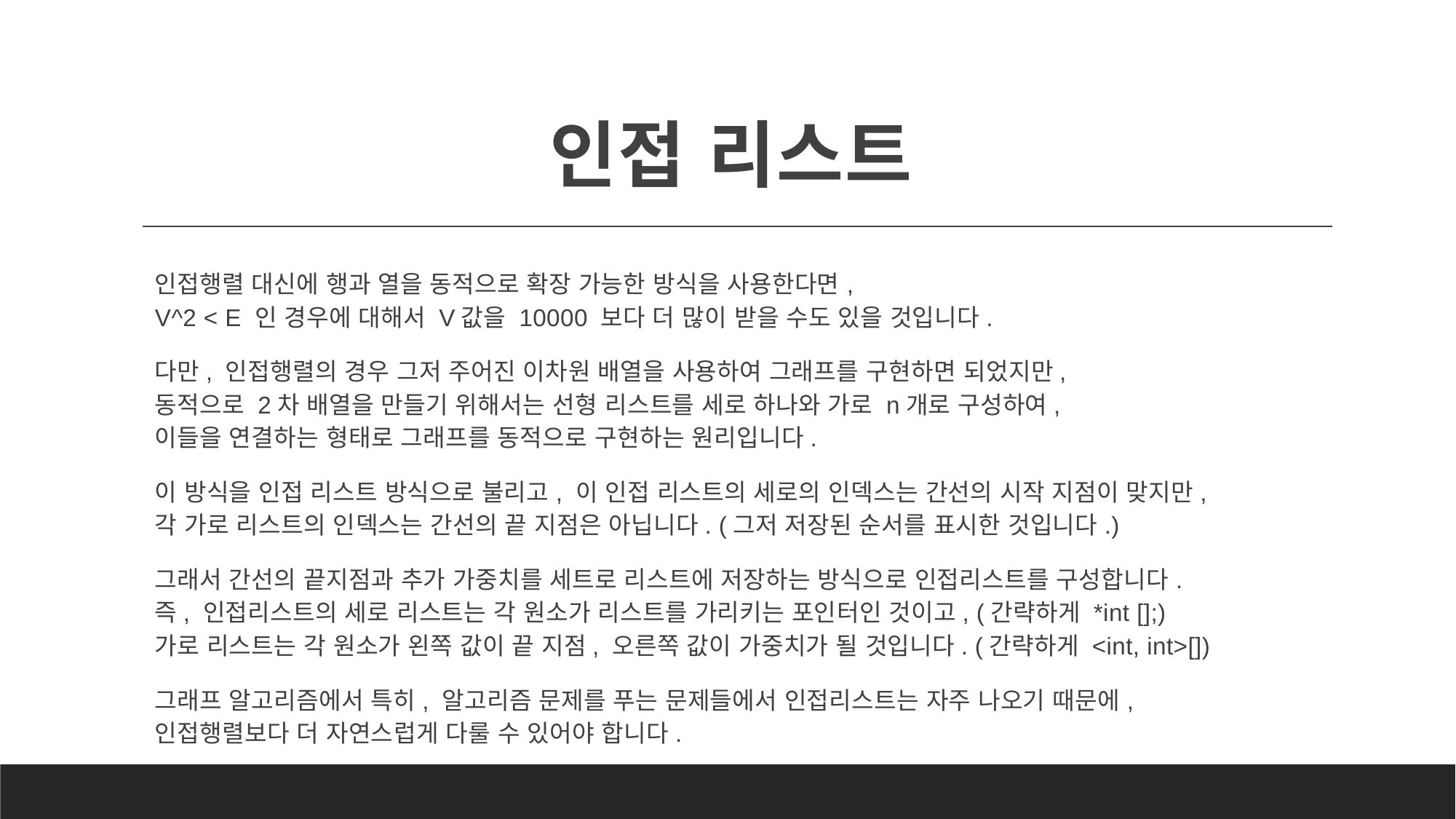

# 인접 리스트
인접행렬 대신에 행과 열을 동적으로 확장 가능한 방식을 사용한다면,
V^2 < E 인 경우에 대해서 V값을 10000 보다 더 많이 받을 수도 있을 것입니다.
다만, 인접행렬의 경우 그저 주어진 이차원 배열을 사용하여 그래프를 구현하면 되었지만,
동적으로 2차 배열을 만들기 위해서는 선형 리스트를 세로 하나와 가로 n개로 구성하여,
이들을 연결하는 형태로 그래프를 동적으로 구현하는 원리입니다.
이 방식을 인접 리스트 방식으로 불리고, 이 인접 리스트의 세로의 인덱스는 간선의 시작 지점이 맞지만,
각 가로 리스트의 인덱스는 간선의 끝 지점은 아닙니다. (그저 저장된 순서를 표시한 것입니다.)
그래서 간선의 끝지점과 추가 가중치를 세트로 리스트에 저장하는 방식으로 인접리스트를 구성합니다.
즉, 인접리스트의 세로 리스트는 각 원소가 리스트를 가리키는 포인터인 것이고, (간략하게 *int [];)
가로 리스트는 각 원소가 왼쪽 값이 끝 지점, 오른쪽 값이 가중치가 될 것입니다. (간략하게 <int, int>[])
그래프 알고리즘에서 특히, 알고리즘 문제를 푸는 문제들에서 인접리스트는 자주 나오기 때문에,
인접행렬보다 더 자연스럽게 다룰 수 있어야 합니다.